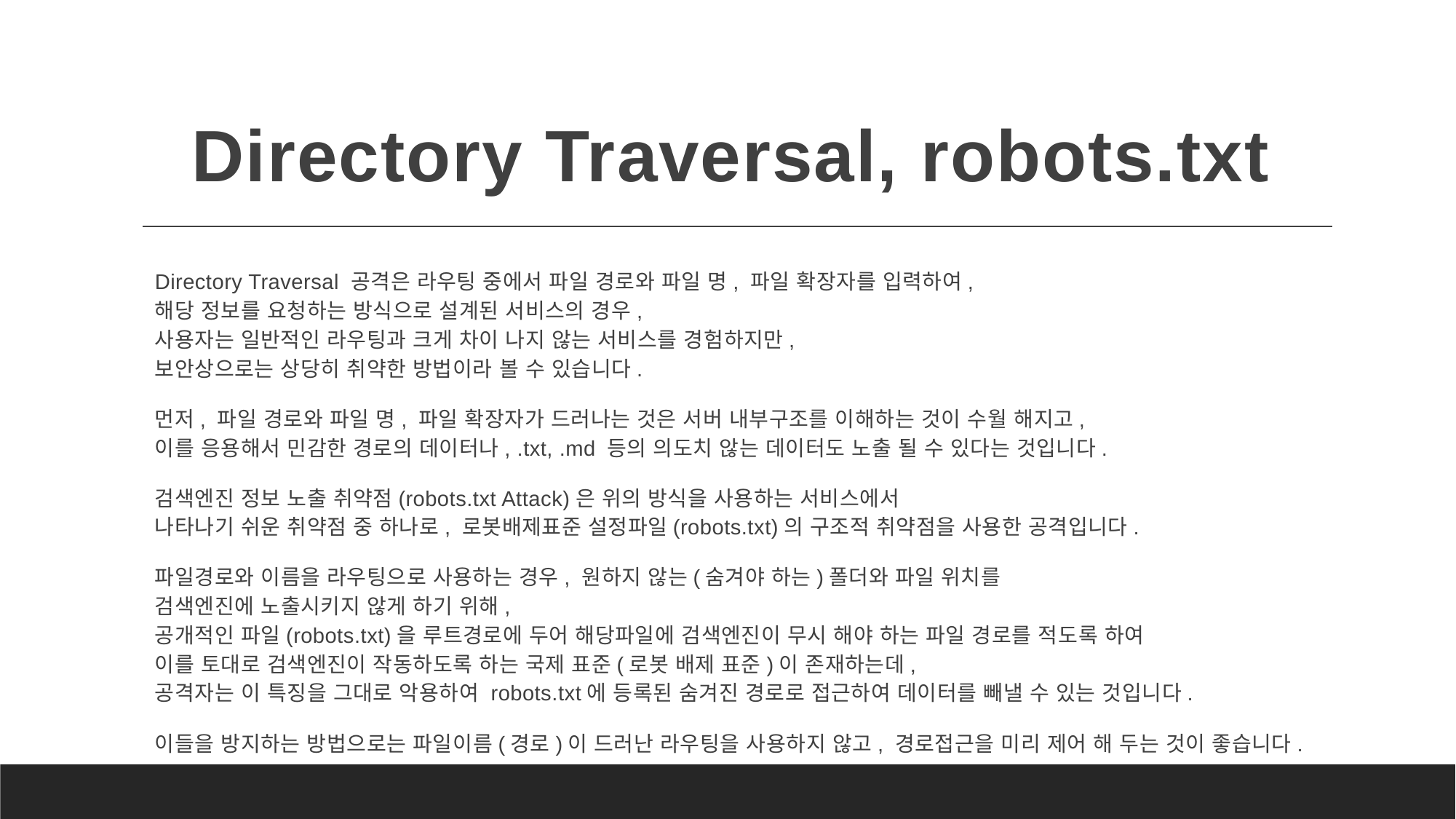

# Directory Traversal, robots.txt
Directory Traversal 공격은 라우팅 중에서 파일 경로와 파일 명, 파일 확장자를 입력하여,
해당 정보를 요청하는 방식으로 설계된 서비스의 경우,
사용자는 일반적인 라우팅과 크게 차이 나지 않는 서비스를 경험하지만,
보안상으로는 상당히 취약한 방법이라 볼 수 있습니다.
먼저, 파일 경로와 파일 명, 파일 확장자가 드러나는 것은 서버 내부구조를 이해하는 것이 수월 해지고,
이를 응용해서 민감한 경로의 데이터나, .txt, .md 등의 의도치 않는 데이터도 노출 될 수 있다는 것입니다.
검색엔진 정보 노출 취약점(robots.txt Attack)은 위의 방식을 사용하는 서비스에서
나타나기 쉬운 취약점 중 하나로, 로봇배제표준 설정파일(robots.txt)의 구조적 취약점을 사용한 공격입니다.
파일경로와 이름을 라우팅으로 사용하는 경우, 원하지 않는(숨겨야 하는)폴더와 파일 위치를
검색엔진에 노출시키지 않게 하기 위해,
공개적인 파일(robots.txt)을 루트경로에 두어 해당파일에 검색엔진이 무시 해야 하는 파일 경로를 적도록 하여
이를 토대로 검색엔진이 작동하도록 하는 국제 표준(로봇 배제 표준)이 존재하는데,
공격자는 이 특징을 그대로 악용하여 robots.txt에 등록된 숨겨진 경로로 접근하여 데이터를 빼낼 수 있는 것입니다.
이들을 방지하는 방법으로는 파일이름(경로)이 드러난 라우팅을 사용하지 않고, 경로접근을 미리 제어 해 두는 것이 좋습니다.